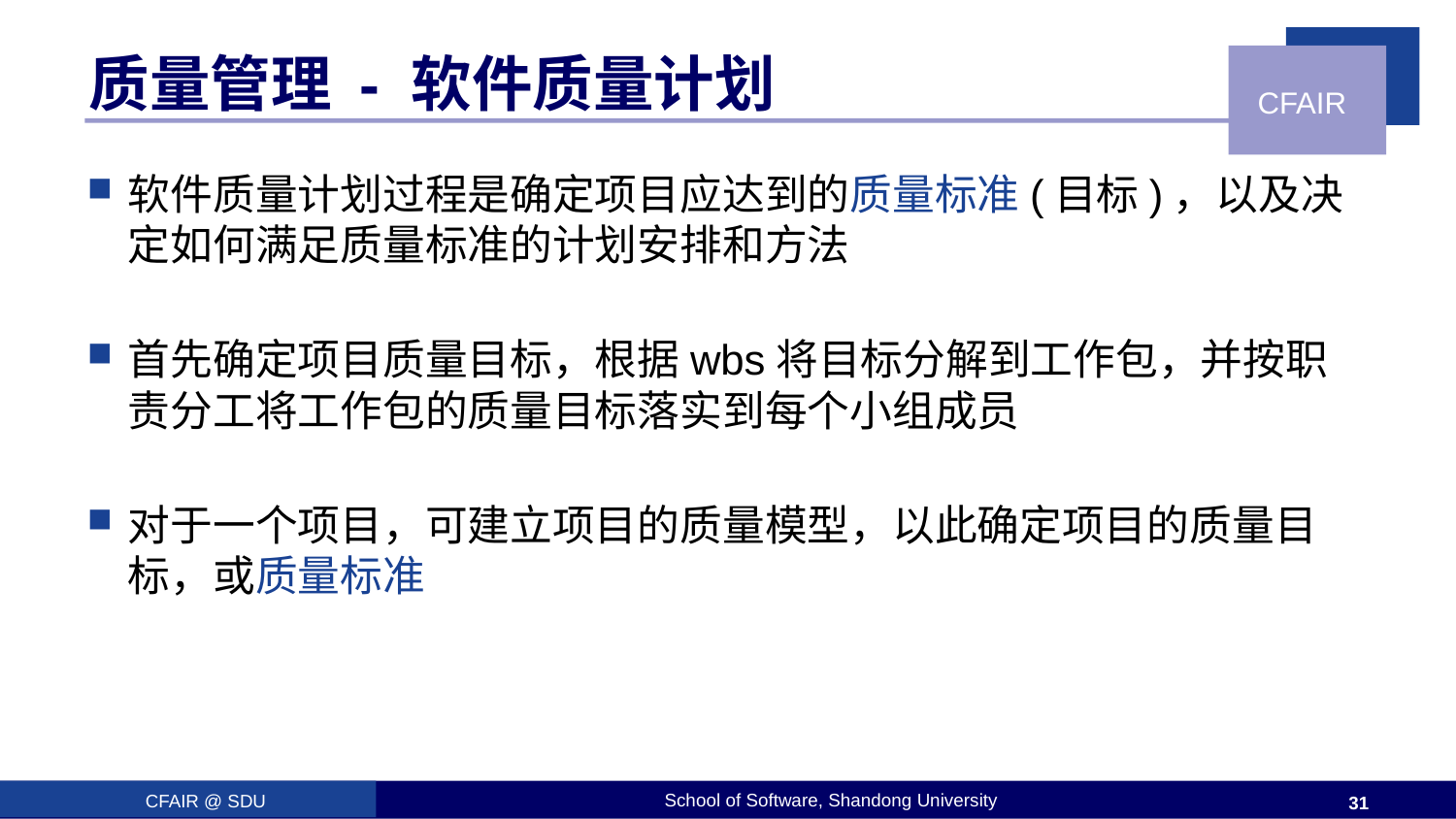

# 质量管理 - 软件质量计划
软件质量计划过程是确定项目应达到的质量标准(目标)，以及决定如何满足质量标准的计划安排和方法

首先确定项目质量目标，根据wbs将目标分解到工作包，并按职责分工将工作包的质量目标落实到每个小组成员

对于一个项目，可建立项目的质量模型，以此确定项目的质量目标，或质量标准